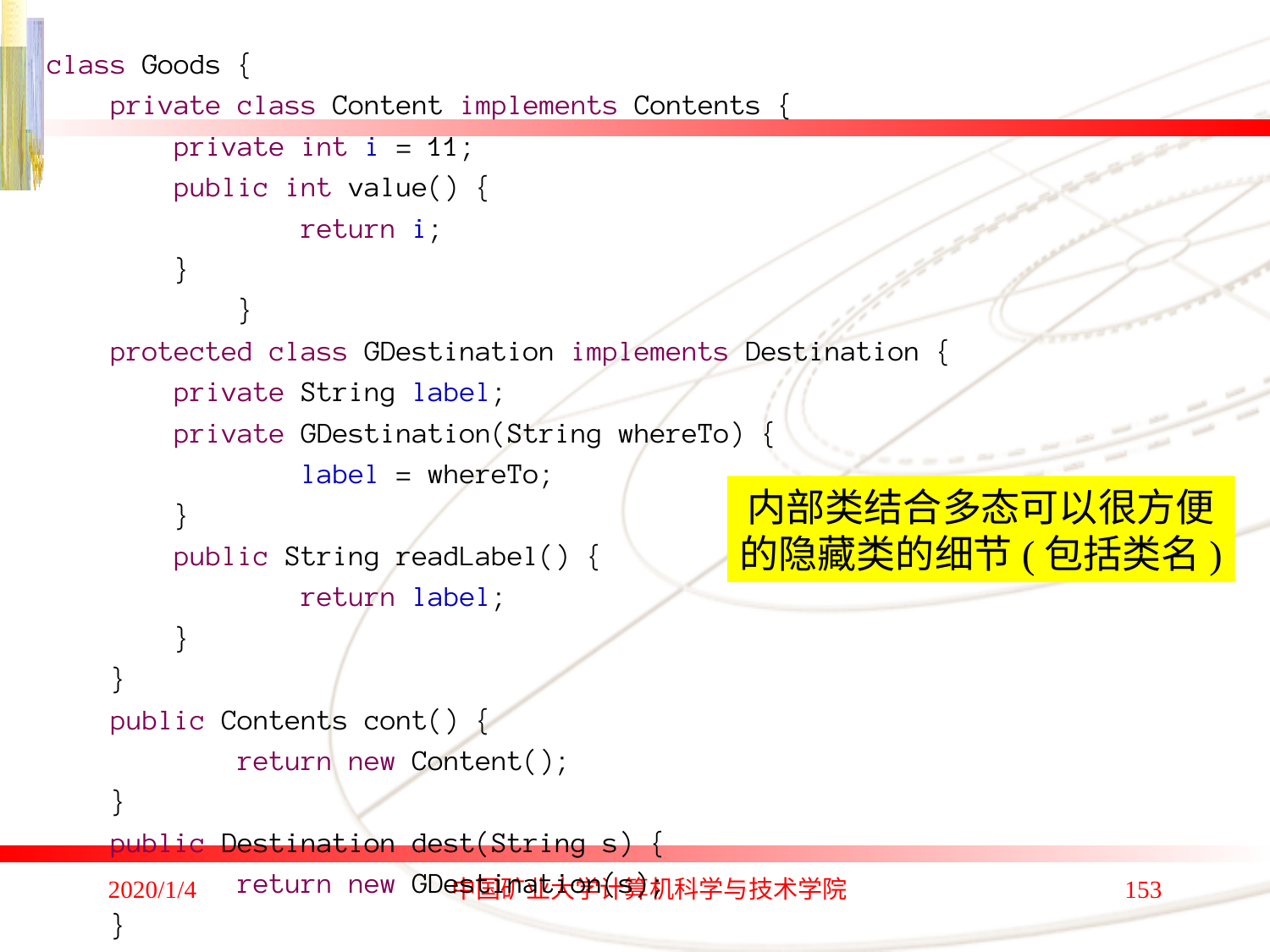

class Goods {
private class Content implements Contents {
private int i = 11;
public int value() {
	return i;
}
    }
protected class GDestination implements Destination {
private String label;
private GDestination(String whereTo) {
	label = whereTo;
}
public String readLabel() {
	return label;
}
}
public Contents cont() {
	return new Content();
}
public Destination dest(String s) {
	return new GDestination(s);
}
}
内部类结合多态可以很方便的隐藏类的细节(包括类名)
2020/1/4
中国矿业大学计算机科学与技术学院
153